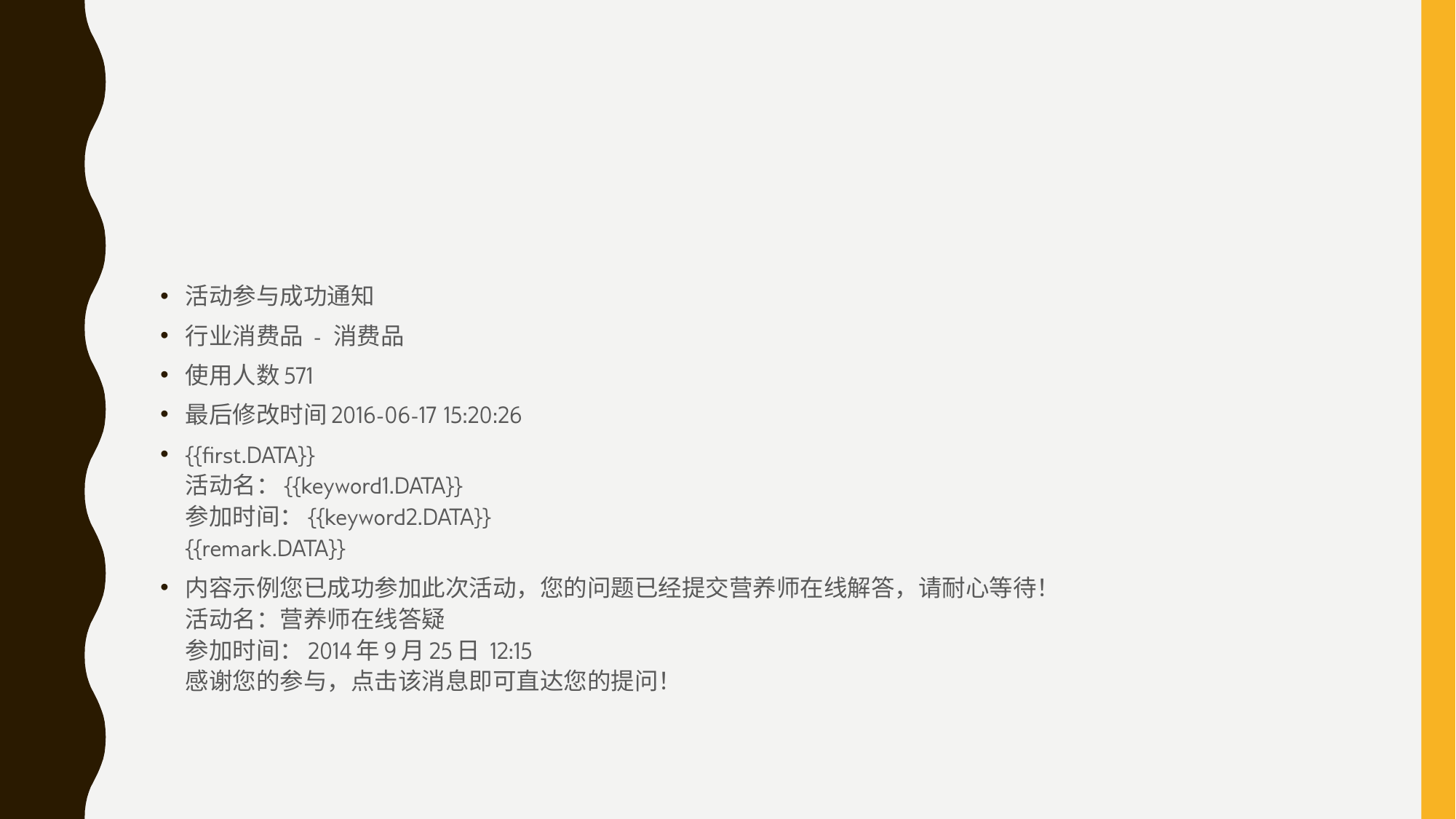

#
活动参与成功通知
行业消费品 - 消费品
使用人数571
最后修改时间2016-06-17 15:20:26
{{first.DATA}}
活动名：{{keyword1.DATA}}
参加时间：{{keyword2.DATA}}
{{remark.DATA}}
内容示例您已成功参加此次活动，您的问题已经提交营养师在线解答，请耐心等待！
活动名：营养师在线答疑
参加时间：2014年9月25日 12:15
感谢您的参与，点击该消息即可直达您的提问！